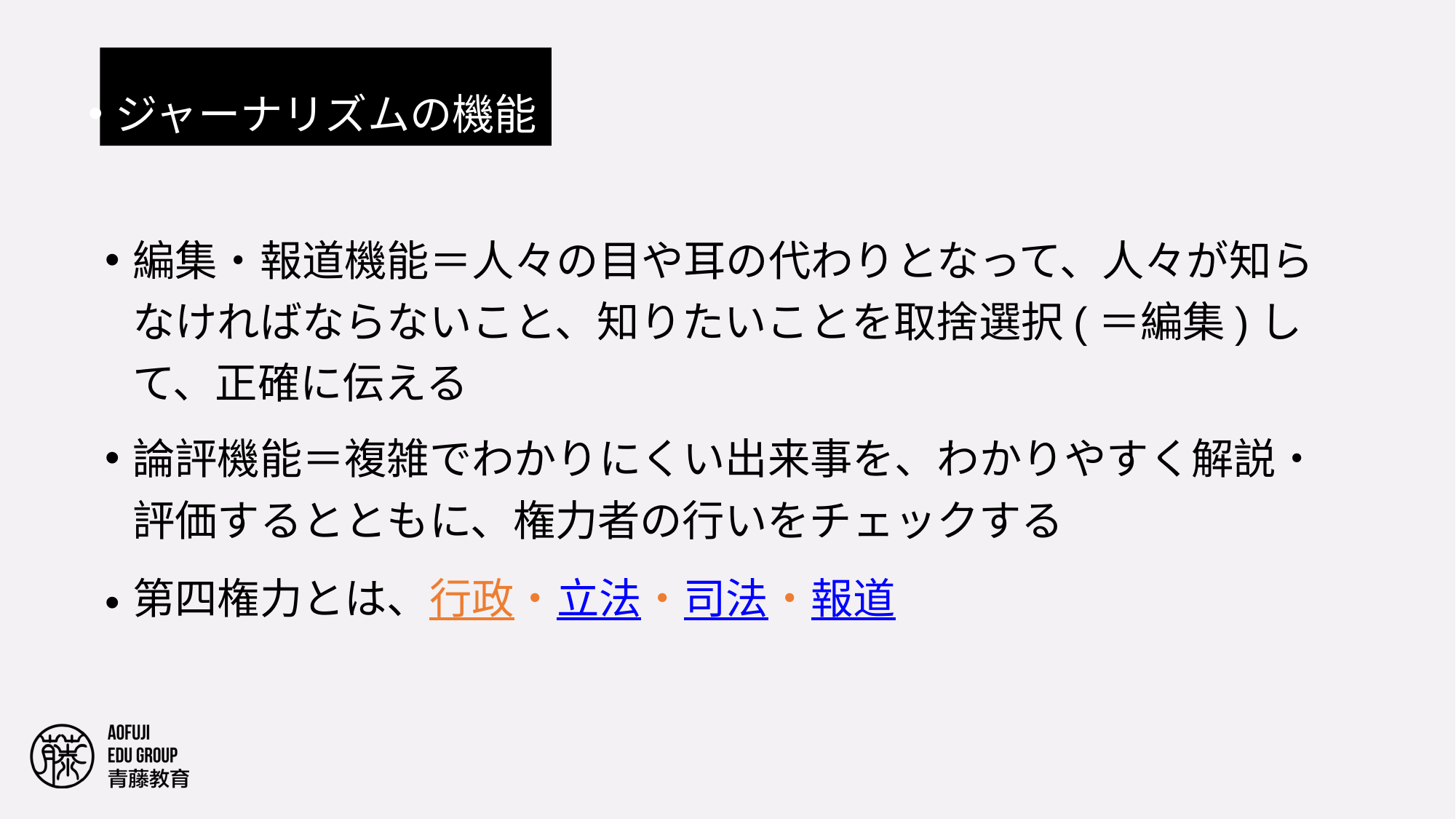

#

ジャーナリズムの機能
編集・報道機能＝人々の目や耳の代わりとなって、人々が知らなければならないこと、知りたいことを取捨選択(＝編集)して、正確に伝える
論評機能＝複雑でわかりにくい出来事を、わかりやすく解説・評価するとともに、権力者の行いをチェックする
第四権力とは、行政・立法・司法・報道